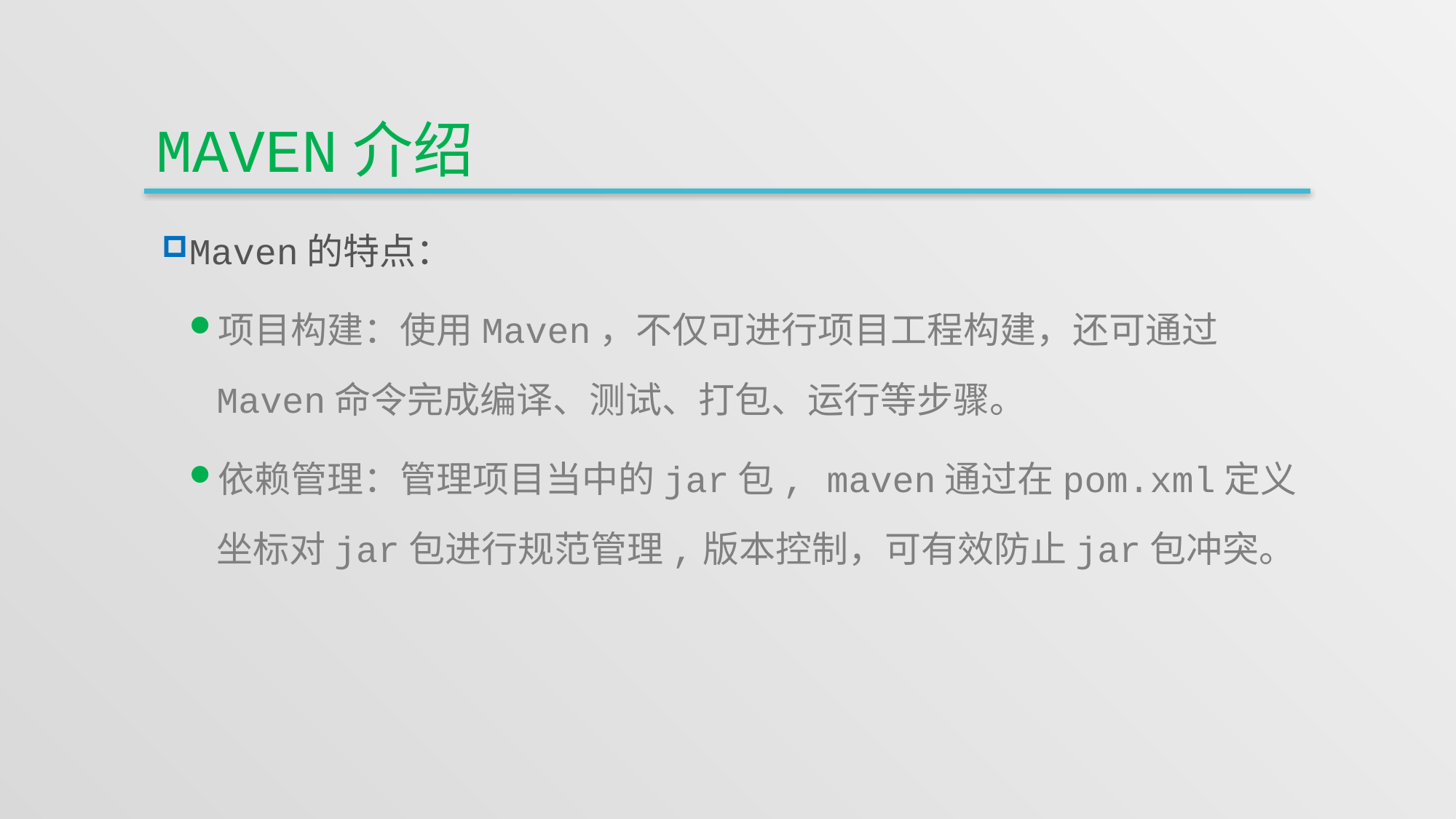

# Maven介绍
Maven的特点：
项目构建：使用Maven，不仅可进行项目工程构建，还可通过Maven命令完成编译、测试、打包、运行等步骤。
依赖管理：管理项目当中的jar包, maven通过在pom.xml定义坐标对jar包进行规范管理,版本控制，可有效防止jar包冲突。